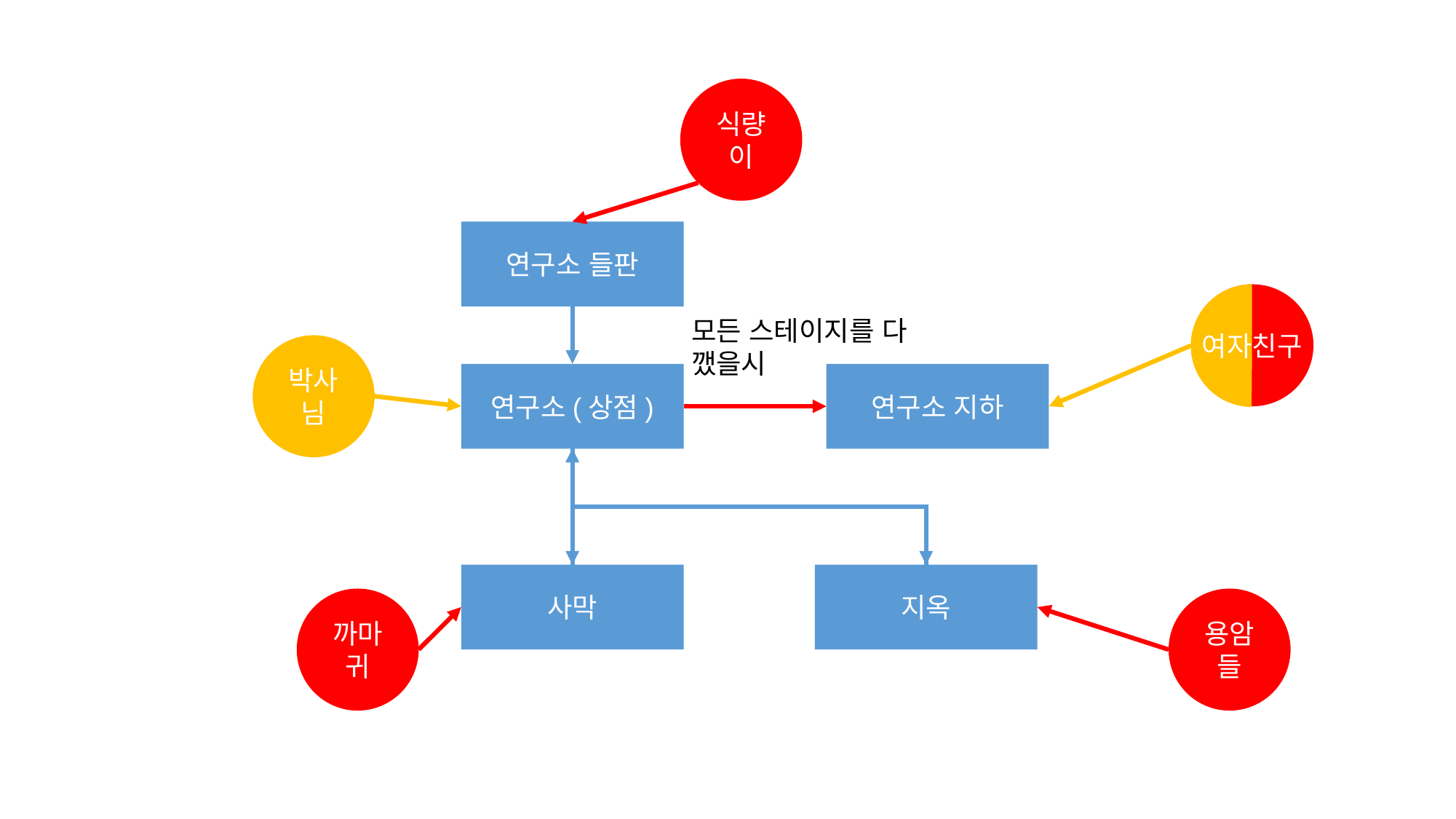

식량이
연구소 들판
여자친구

모든 스테이지를 다 깼을시
박사님
연구소 지하
연구소(상점)
사막
지옥
까마귀
용암들